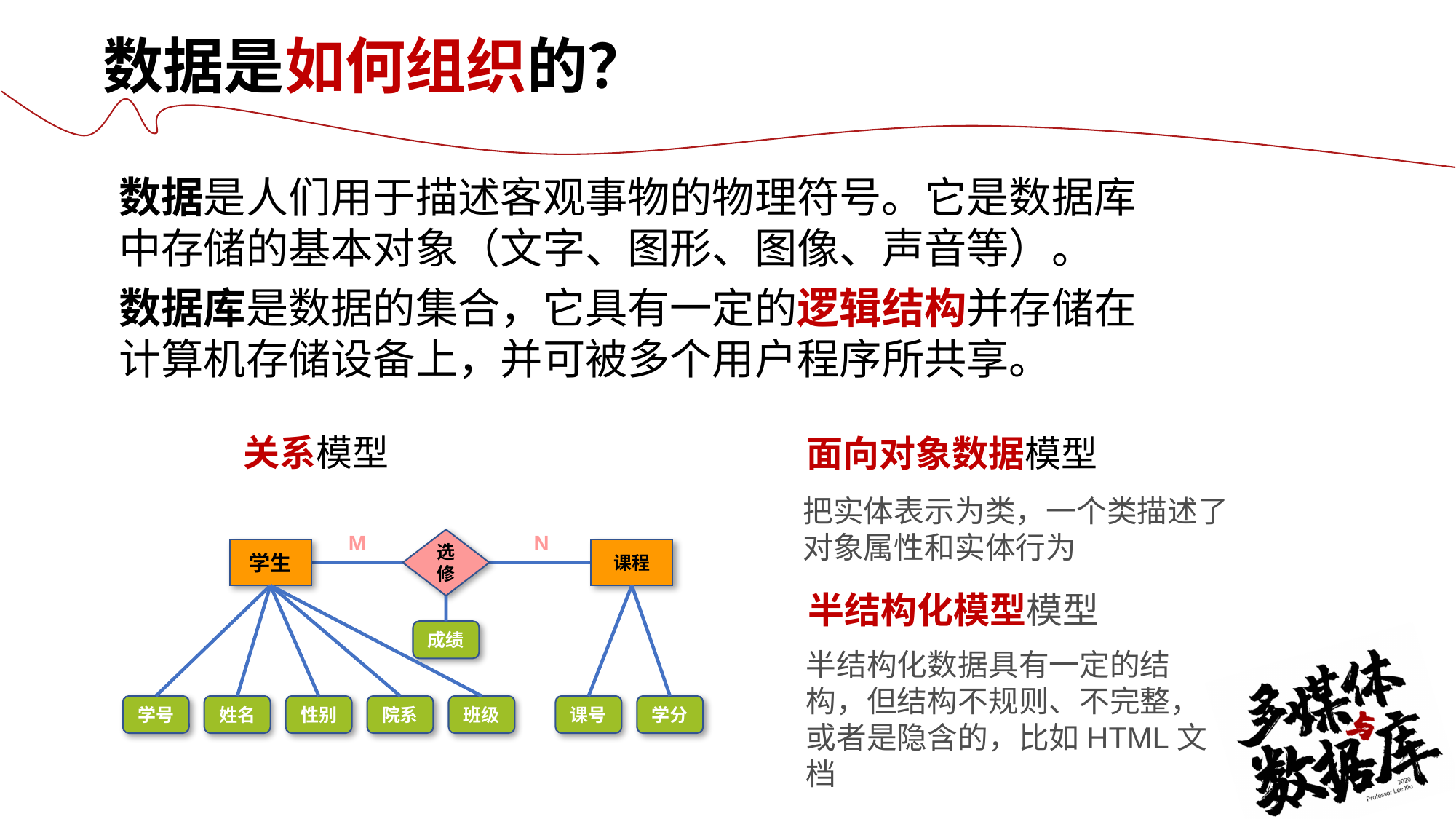

数据是如何组织的？
数据是人们用于描述客观事物的物理符号。它是数据库中存储的基本对象（文字、图形、图像、声音等）。
数据库是数据的集合，它具有一定的逻辑结构并存储在计算机存储设备上，并可被多个用户程序所共享。
关系模型
面向对象数据模型
把实体表示为类，一个类描述了对象属性和实体行为
M
N
选修
学生
课程
成绩
学号
姓名
性别
院系
班级
课号
学分
半结构化模型模型
半结构化数据具有一定的结构，但结构不规则、不完整，或者是隐含的，比如HTML文档